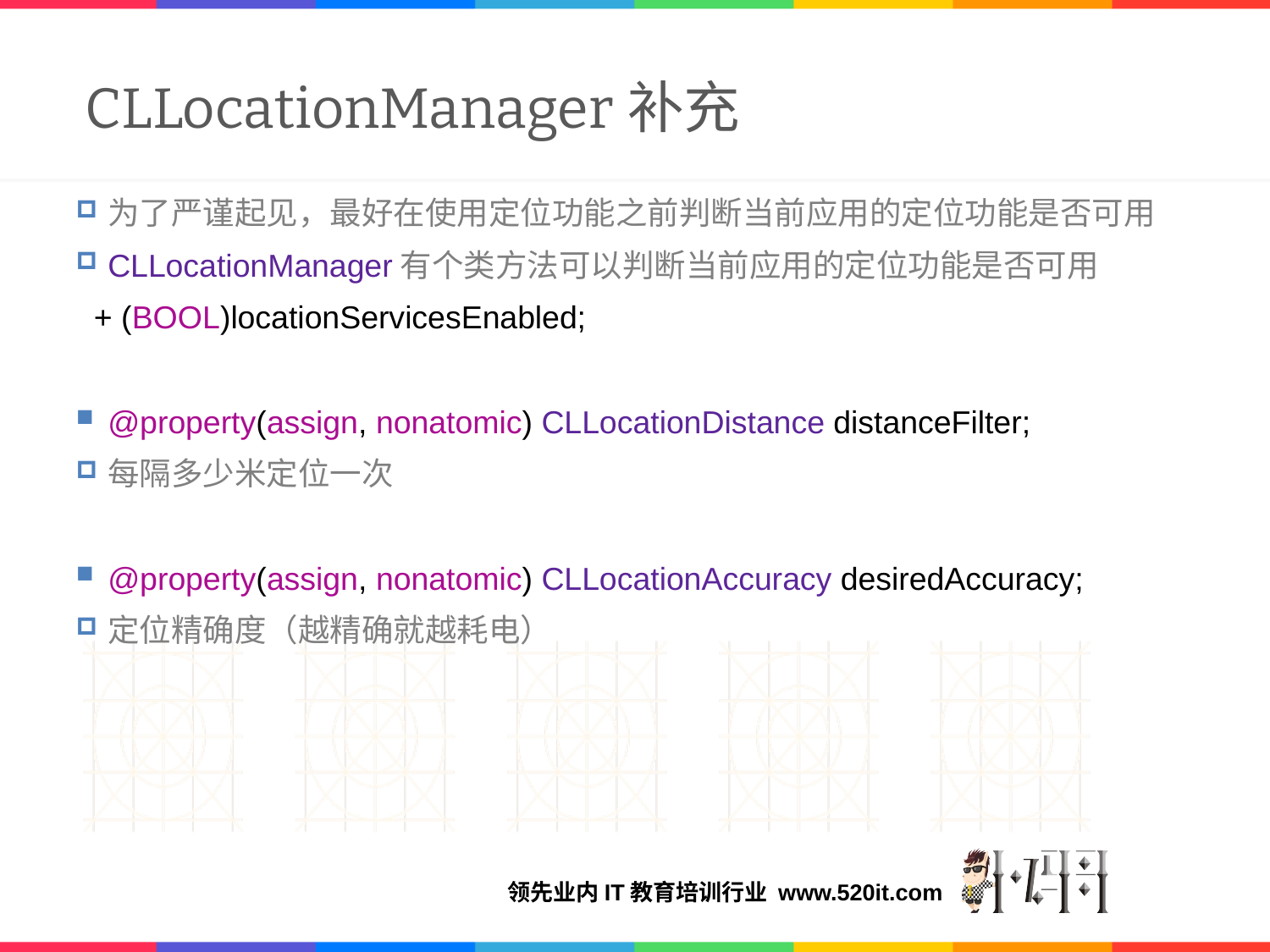

# CLLocationManager补充
为了严谨起见，最好在使用定位功能之前判断当前应用的定位功能是否可用
CLLocationManager有个类方法可以判断当前应用的定位功能是否可用
  + (BOOL)locationServicesEnabled;

@property(assign, nonatomic) CLLocationDistance distanceFilter;
每隔多少米定位一次

@property(assign, nonatomic) CLLocationAccuracy desiredAccuracy;
定位精确度（越精确就越耗电）